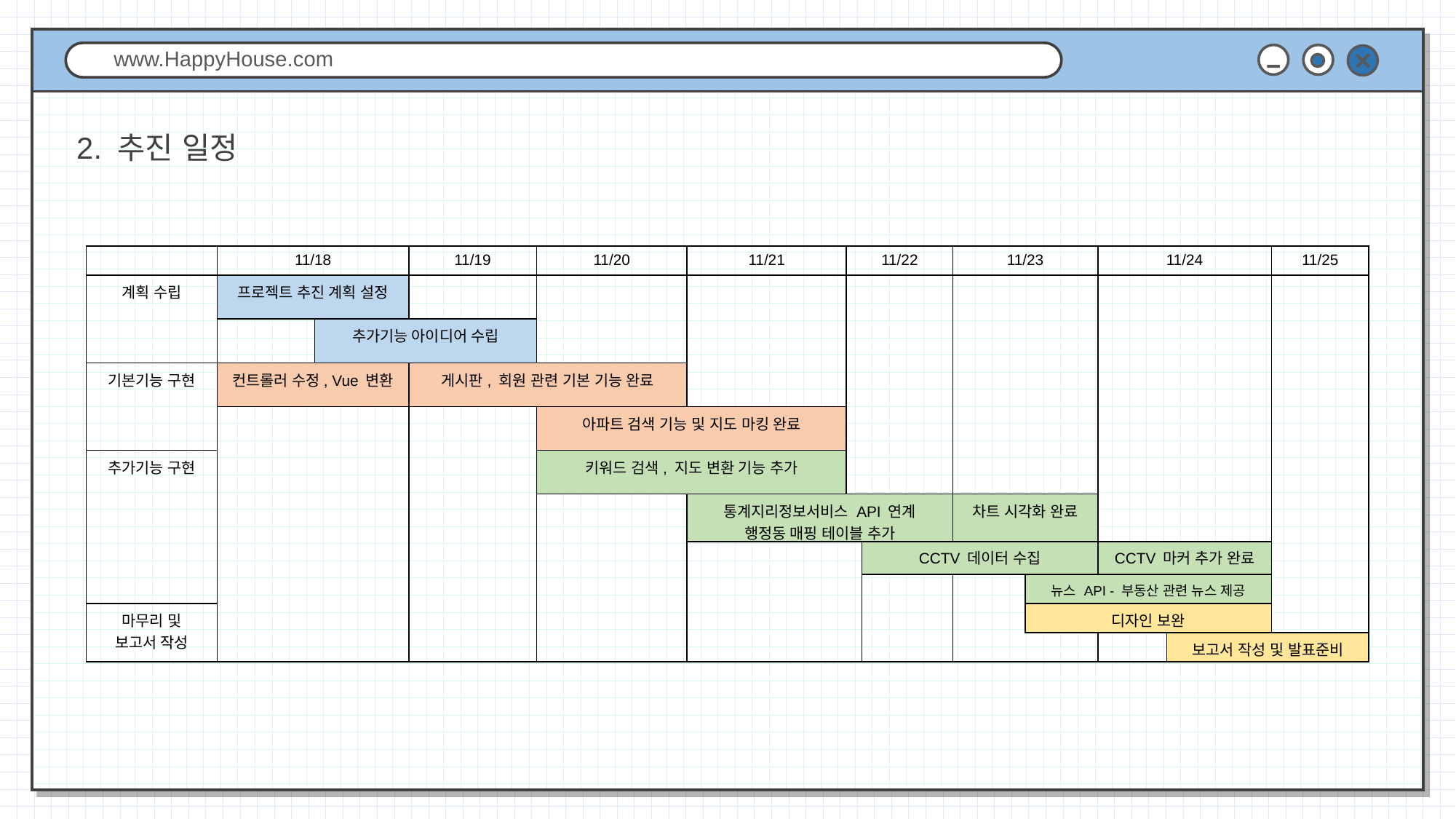

www.HappyHouse.com

2. 추진 일정
|  | 11/18 |  | 11/19 | 11/20 | 11/21 | 11/22 |  | 11/23 |  | 11/24 |  | 11/25 |
| --- | --- | --- | --- | --- | --- | --- | --- | --- | --- | --- | --- | --- |
| 계획 수립 | 프로젝트 추진 계획 설정 |  |  |  |  |  |  |  |  |  |  |  |
|  |  | 추가기능 아이디어 수립 |  |  |  |  |  |  |  |  |  |  |
| 기본기능 구현 | 컨트롤러 수정, Vue 변환 |  | 게시판, 회원 관련 기본 기능 완료 |  |  |  |  |  |  |  |  |  |
|  |  |  |  | 아파트 검색 기능 및 지도 마킹 완료 |  |  |  |  |  |  |  |  |
| 추가기능 구현 |  |  |  | 키워드 검색, 지도 변환 기능 추가 |  |  |  |  |  |  |  |  |
|  |  |  |  |  | 통계지리정보서비스 API 연계 행정동 매핑 테이블 추가 |  |  | 차트 시각화 완료 |  |  |  |  |
|  |  |  |  |  |  |  | CCTV 데이터 수집 |  |  | CCTV 마커 추가 완료 |  |  |
|  |  |  |  |  |  |  |  |  | 뉴스 API - 부동산 관련 뉴스 제공 |  |  |  |
| 마무리 및 보고서 작성 |  |  |  |  |  |  |  |  | 디자인 보완 |  |  |  |
|  |  |  |  |  |  |  |  |  |  |  | 보고서 작성 및 발표준비 |  |